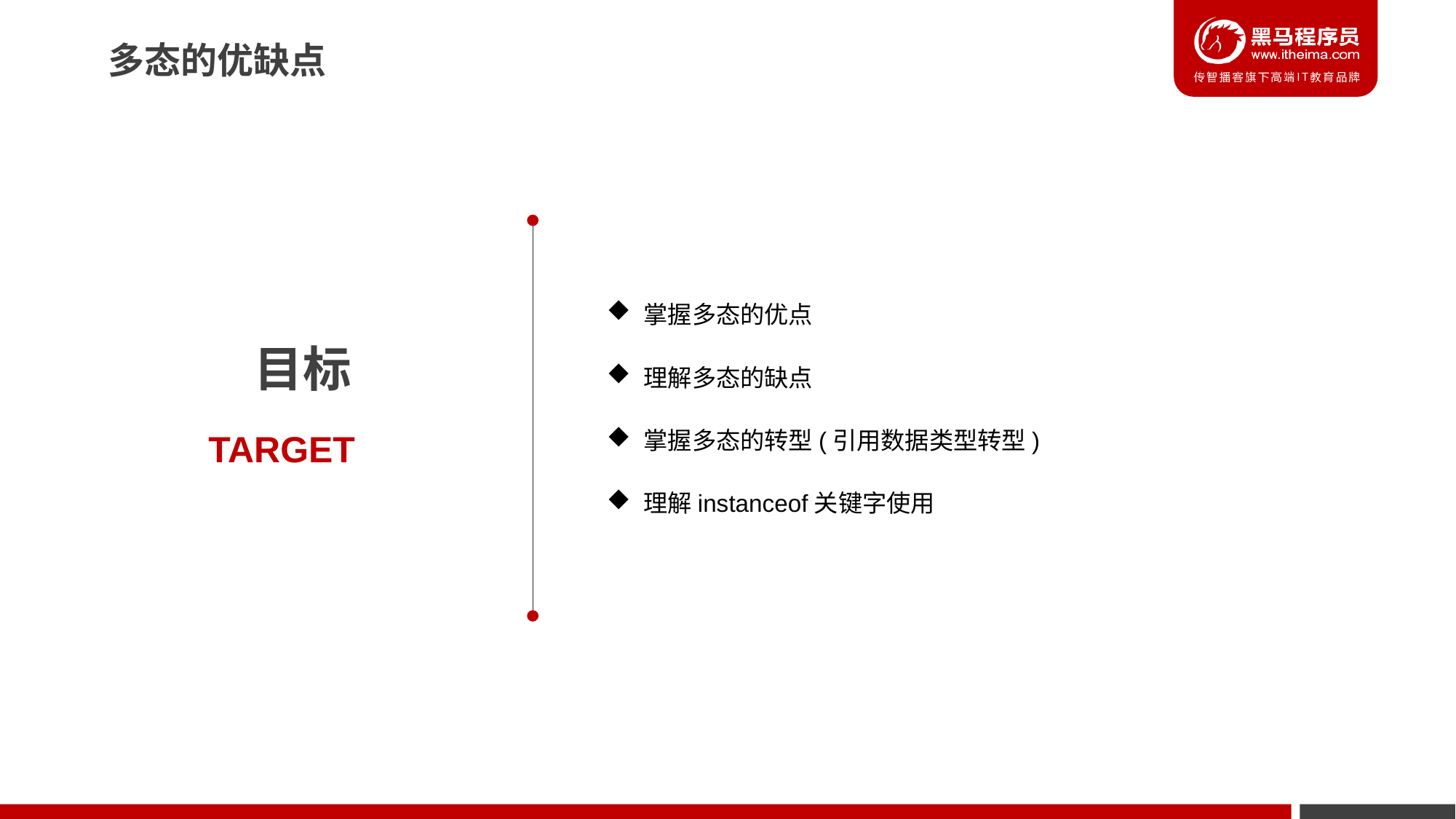

# 多态的优缺点
 掌握多态的优点
 理解多态的缺点
 掌握多态的转型(引用数据类型转型)
 理解instanceof关键字使用